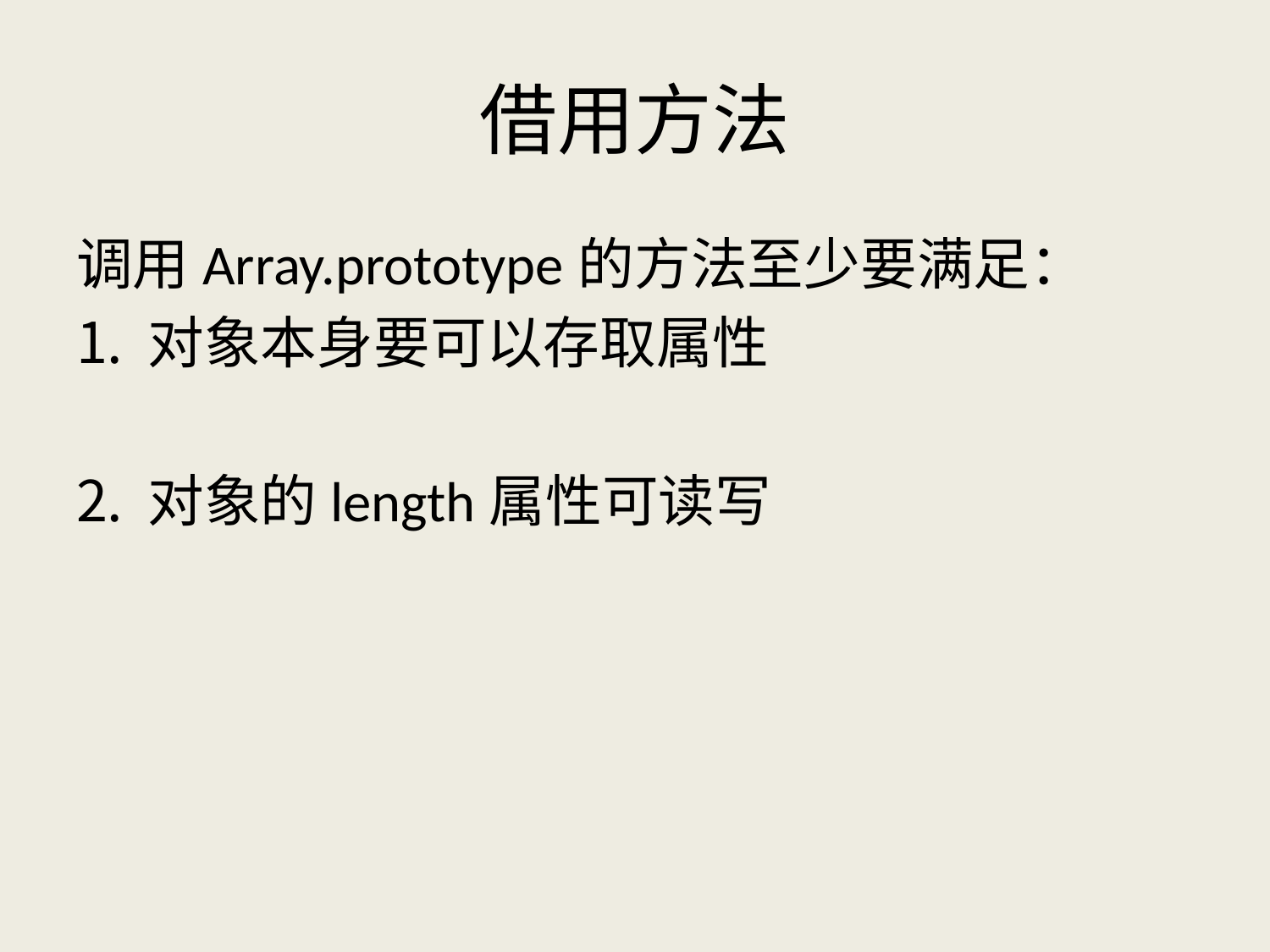

# 借用方法
调用Array.prototype的方法至少要满足：
对象本身要可以存取属性

对象的length属性可读写